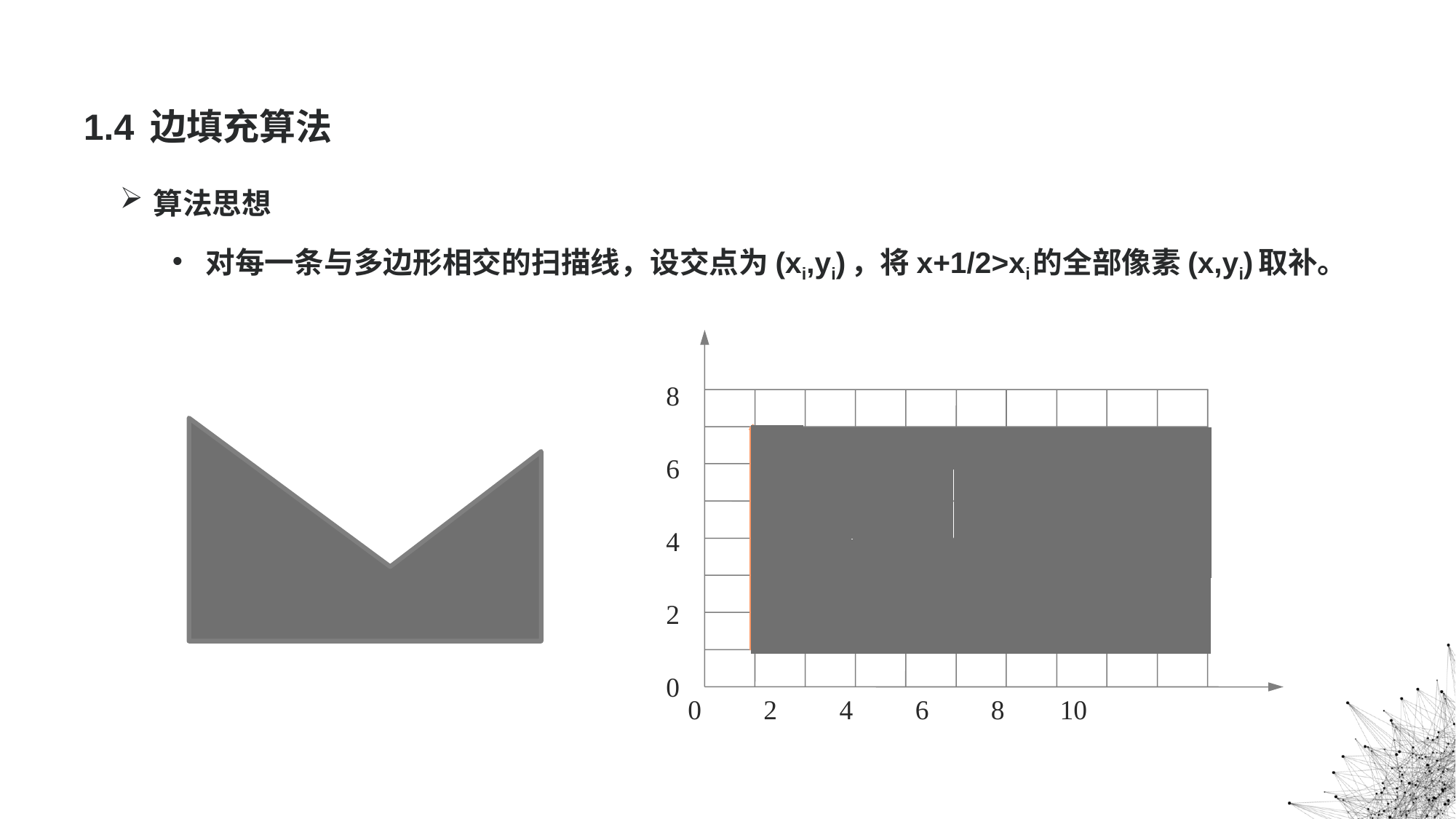

1.4 边填充算法
算法思想
对每一条与多边形相交的扫描线，设交点为(xi,yi)，将x+1/2>xi的全部像素(x,yi)取补。

8
6
4
2
0

 0         2         4         6         8        10